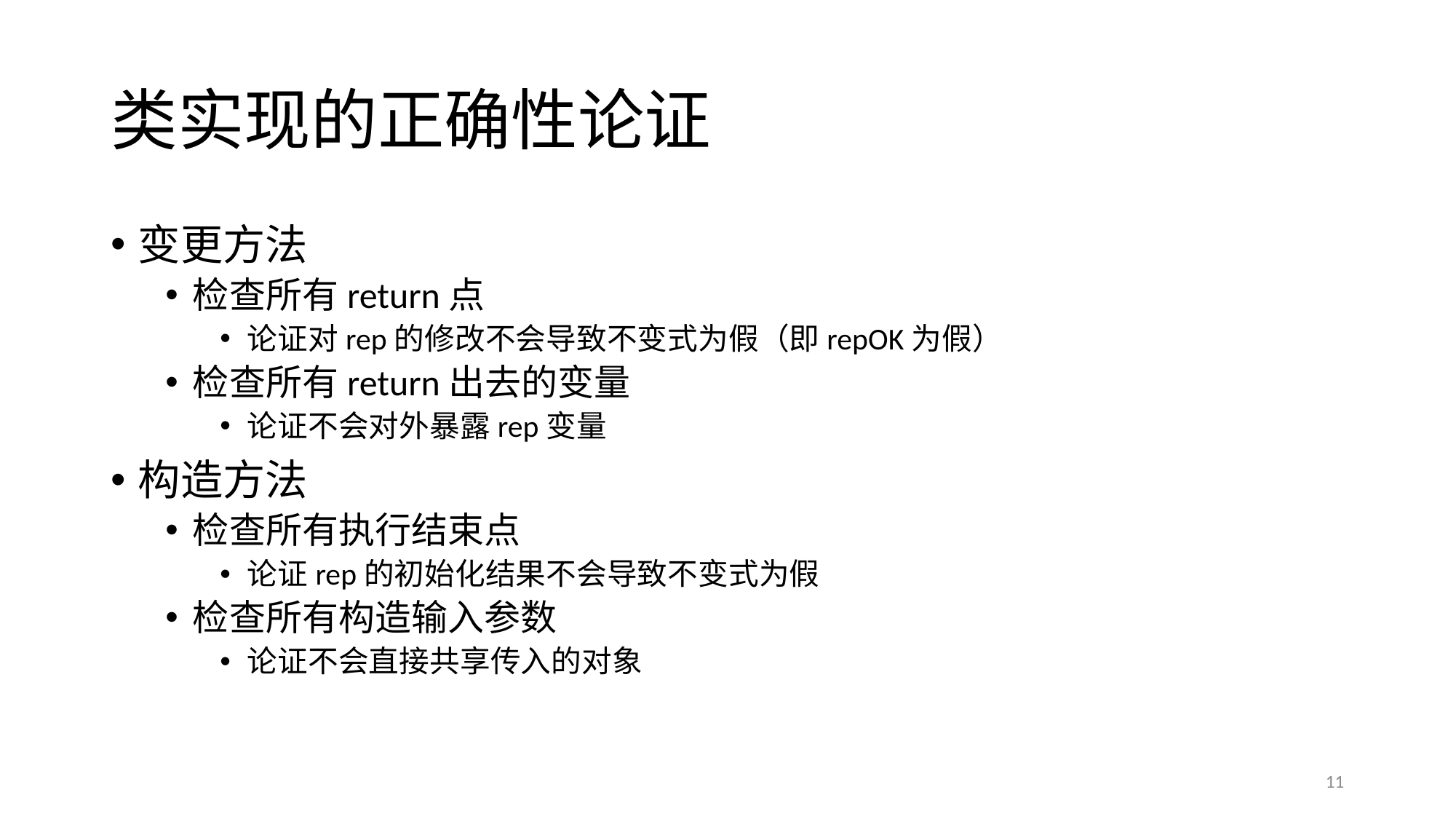

# 类实现的正确性论证
变更方法
检查所有return点
论证对rep的修改不会导致不变式为假（即repOK为假）
检查所有return出去的变量
论证不会对外暴露rep变量
构造方法
检查所有执行结束点
论证rep的初始化结果不会导致不变式为假
检查所有构造输入参数
论证不会直接共享传入的对象
11